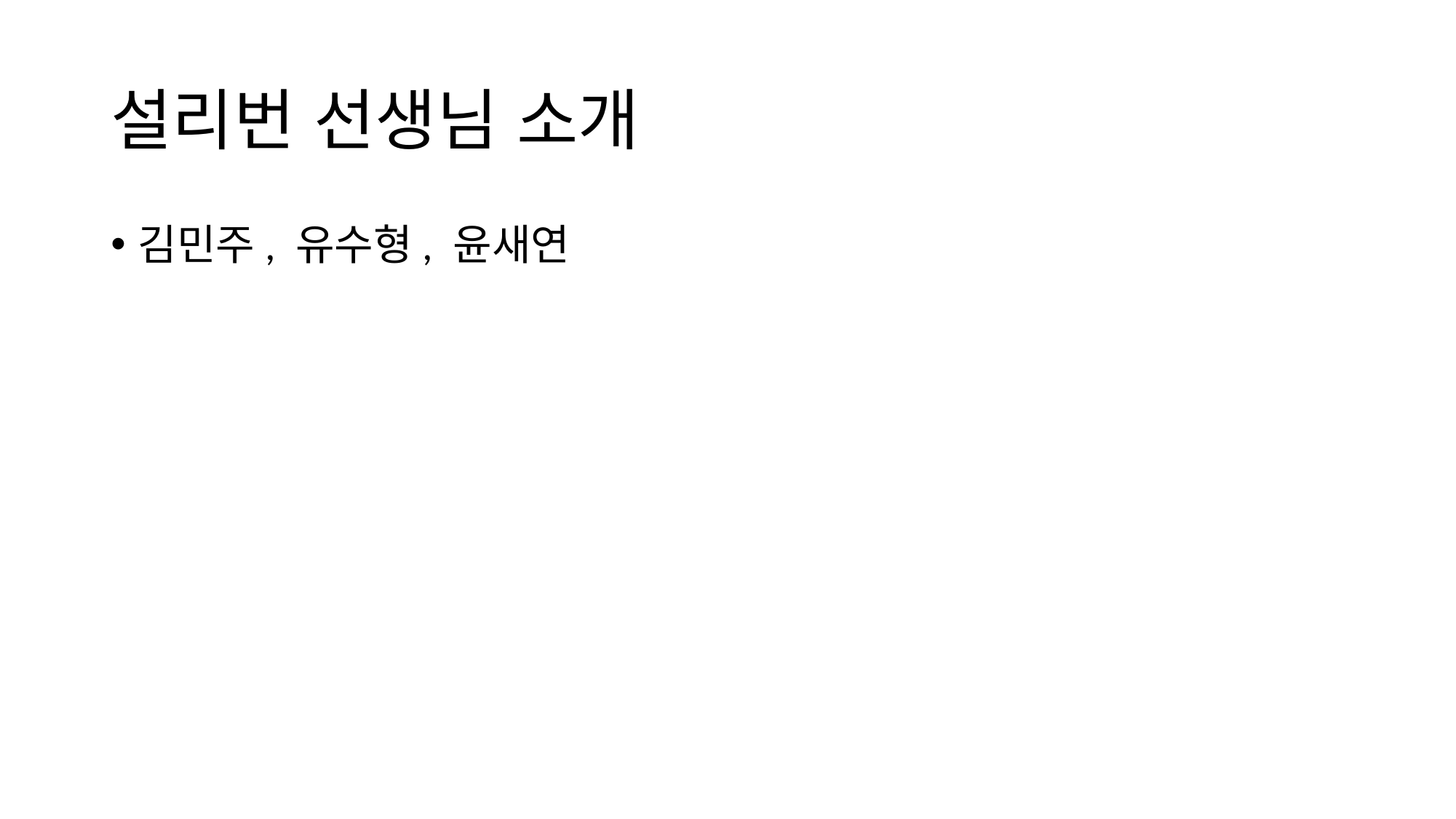

# 설리번 선생님 소개
김민주, 유수형, 윤새연